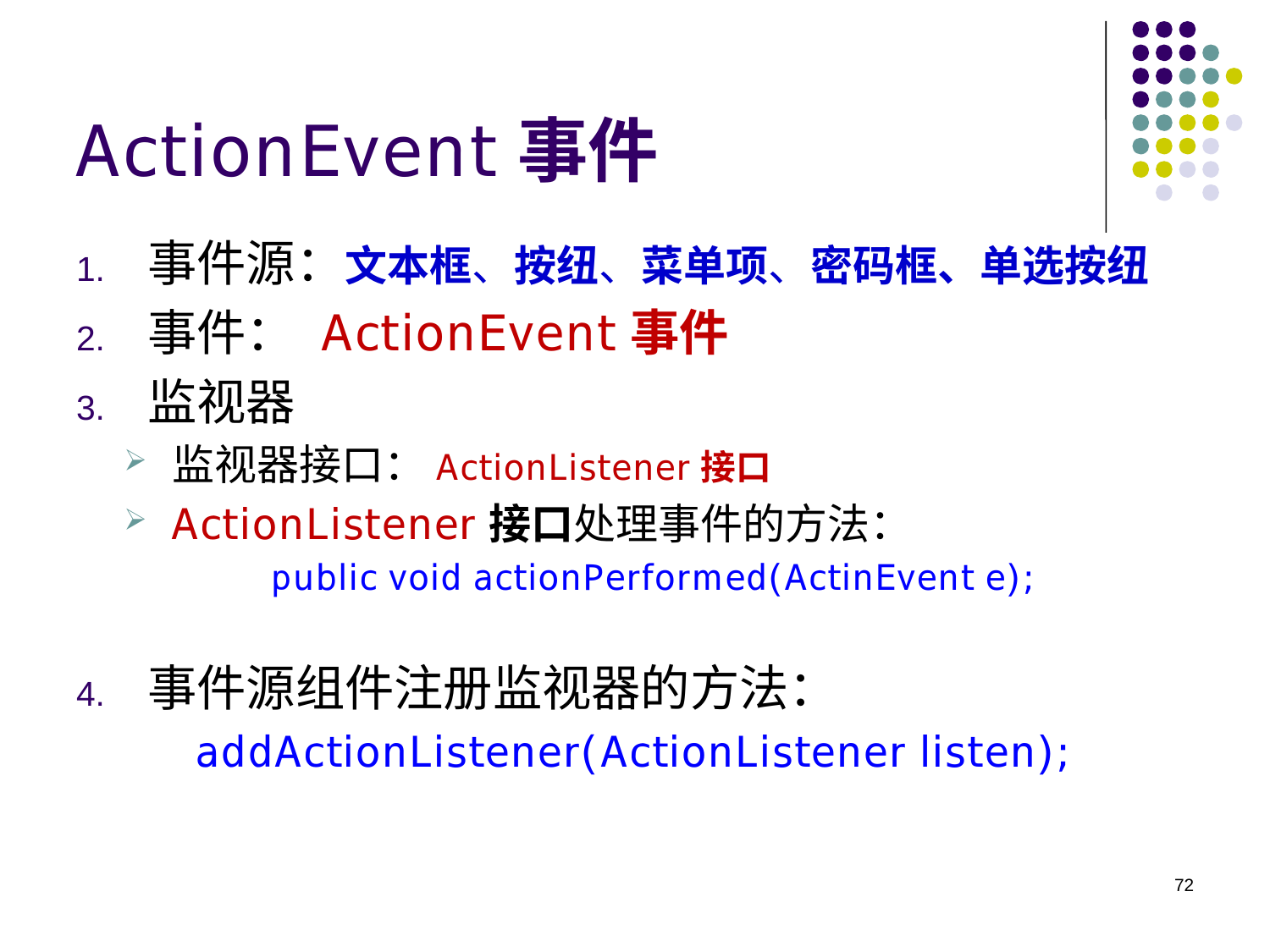

# ActionEvent事件
事件源：文本框、按纽、菜单项、密码框、单选按纽
事件： ActionEvent事件
监视器
监视器接口：ActionListener接口
ActionListener接口处理事件的方法：
public void actionPerformed(ActinEvent e);

事件源组件注册监视器的方法：
addActionListener(ActionListener listen);

72